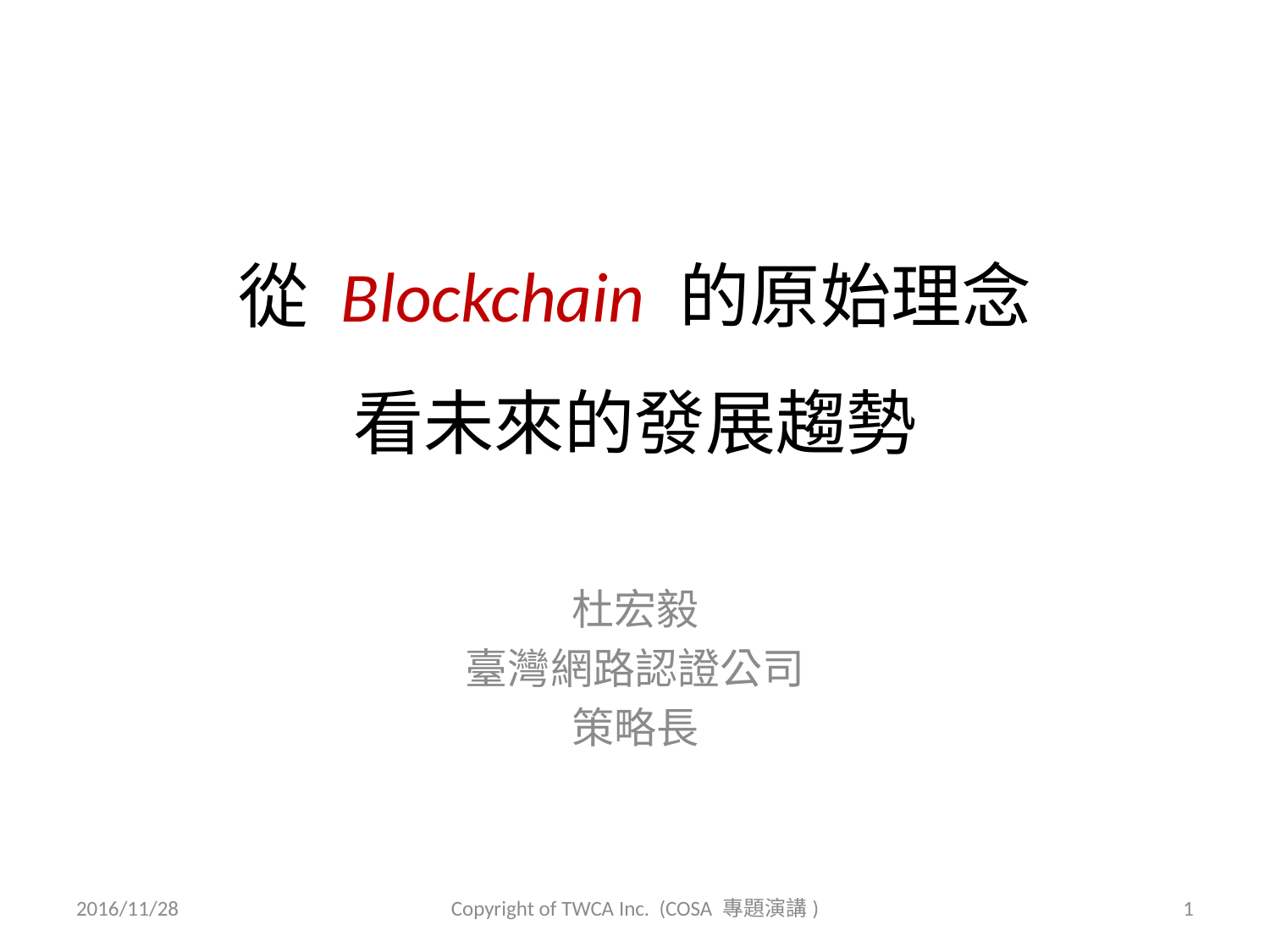

# 從 Blockchain 的原始理念 看未來的發展趨勢
杜宏毅
臺灣網路認證公司
策略長
2016/11/28
Copyright of TWCA Inc.  (COSA 專題演講)
1